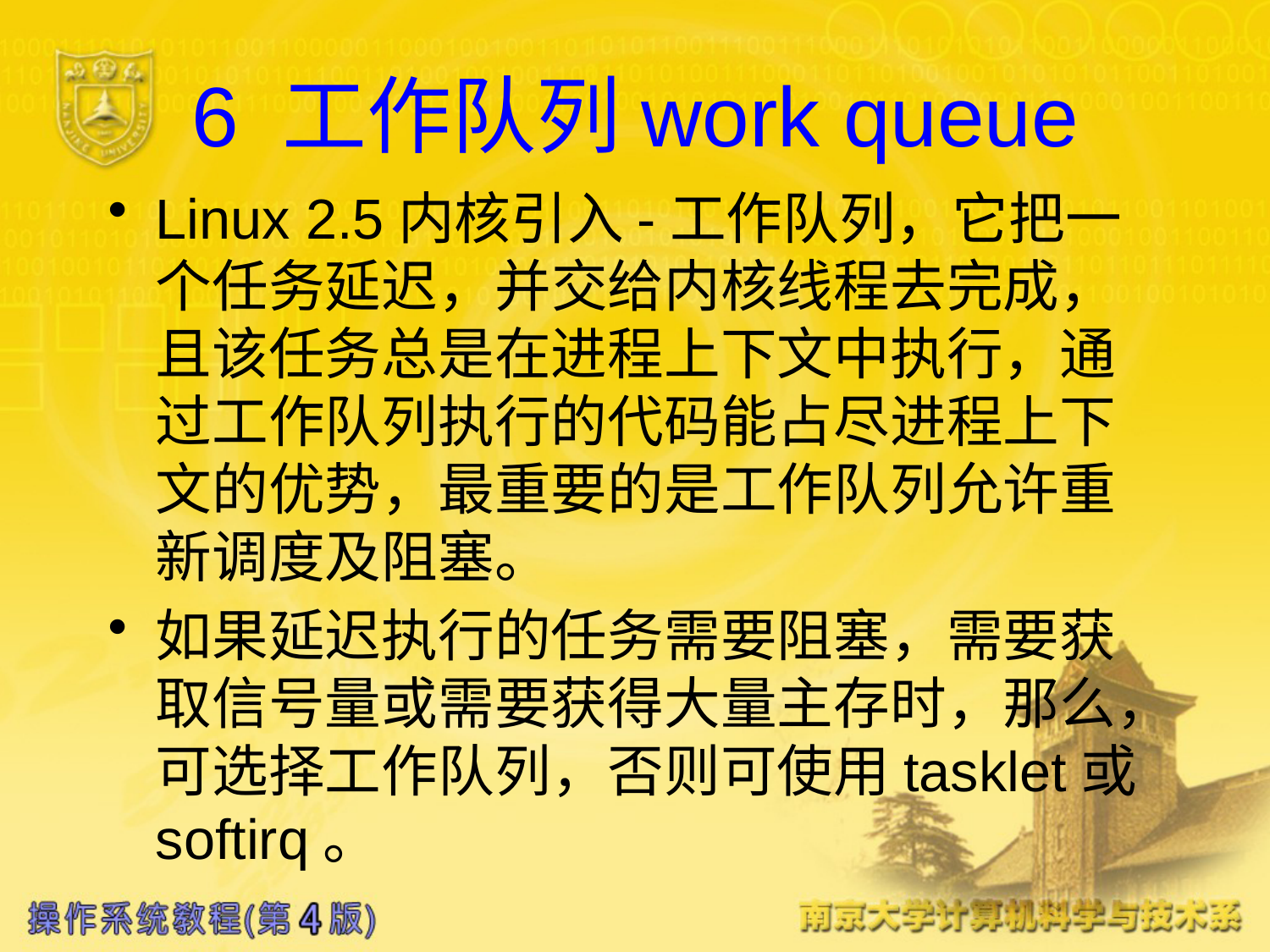

# 6 工作队列work queue
Linux 2.5内核引入-工作队列，它把一个任务延迟，并交给内核线程去完成，且该任务总是在进程上下文中执行，通过工作队列执行的代码能占尽进程上下文的优势，最重要的是工作队列允许重新调度及阻塞。
如果延迟执行的任务需要阻塞，需要获取信号量或需要获得大量主存时，那么，可选择工作队列，否则可使用tasklet或softirq。